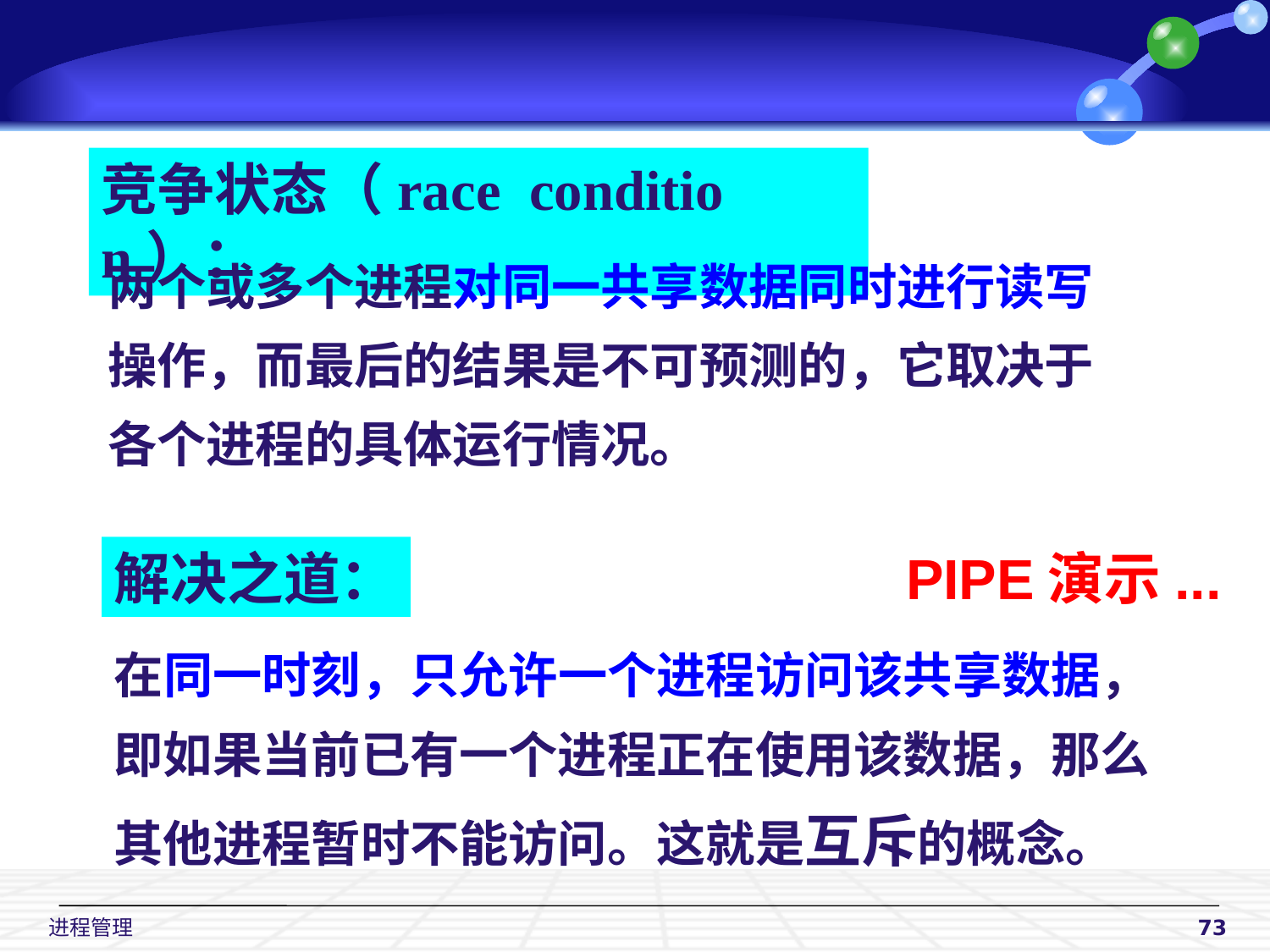

竞争状态（race  condition）：
两个或多个进程对同一共享数据同时进行读写
操作，而最后的结果是不可预测的，它取决于
各个进程的具体运行情况。
解决之道：
PIPE演示...
在同一时刻，只允许一个进程访问该共享数据，
即如果当前已有一个进程正在使用该数据，那么
其他进程暂时不能访问。这就是互斥的概念。
   进程管理
73